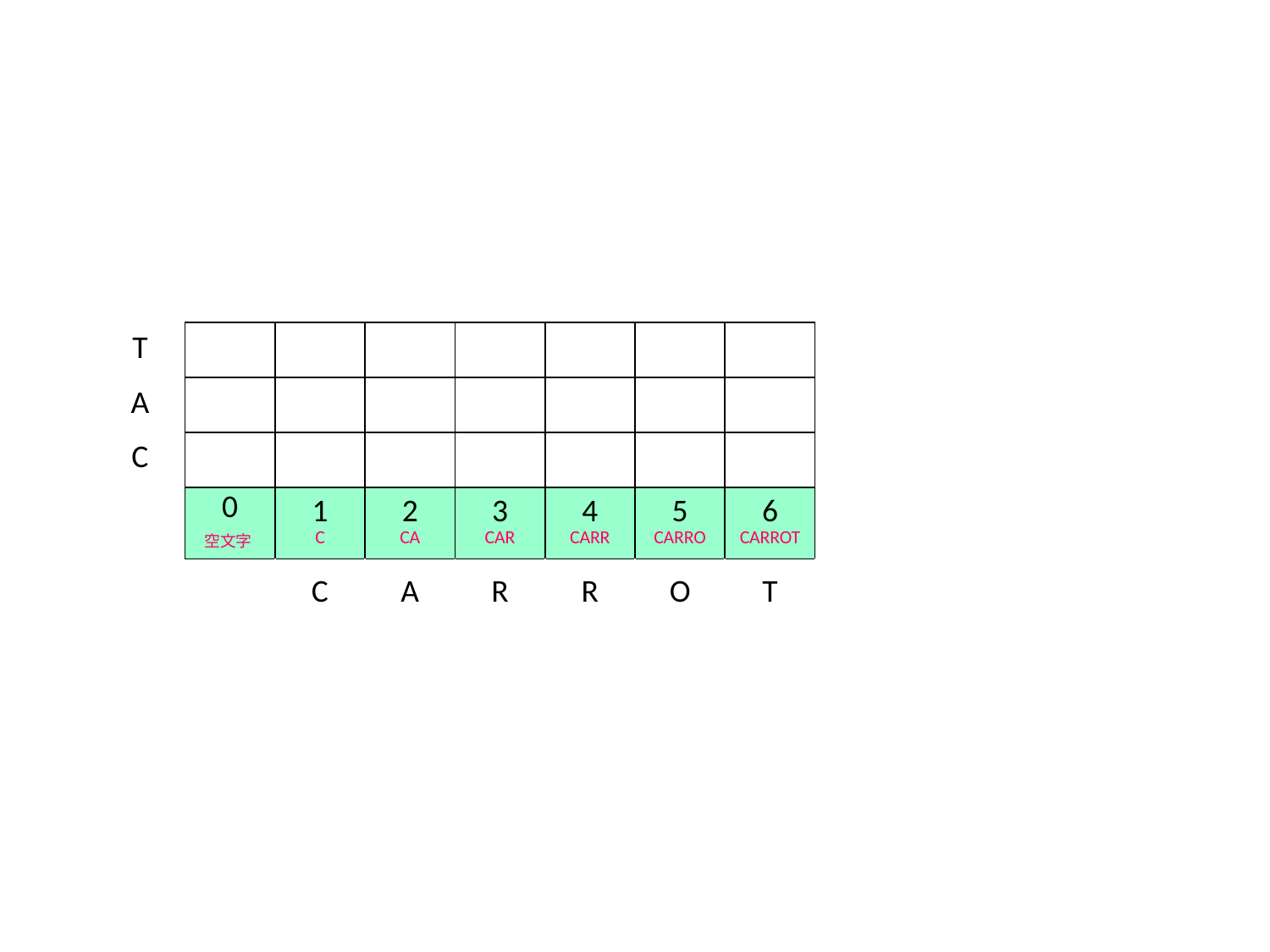

#
| T |  |  |  |  |  |  |  |
| --- | --- | --- | --- | --- | --- | --- | --- |
| A |  |  |  |  |  |  |  |
| C |  |  |  |  |  |  |  |
|  | 0 空文字 | 1 C | 2 CA | 3 CAR | 4 CARR | 5 CARRO | 6 CARROT |
|  |  | C | A | R | R | O | T |